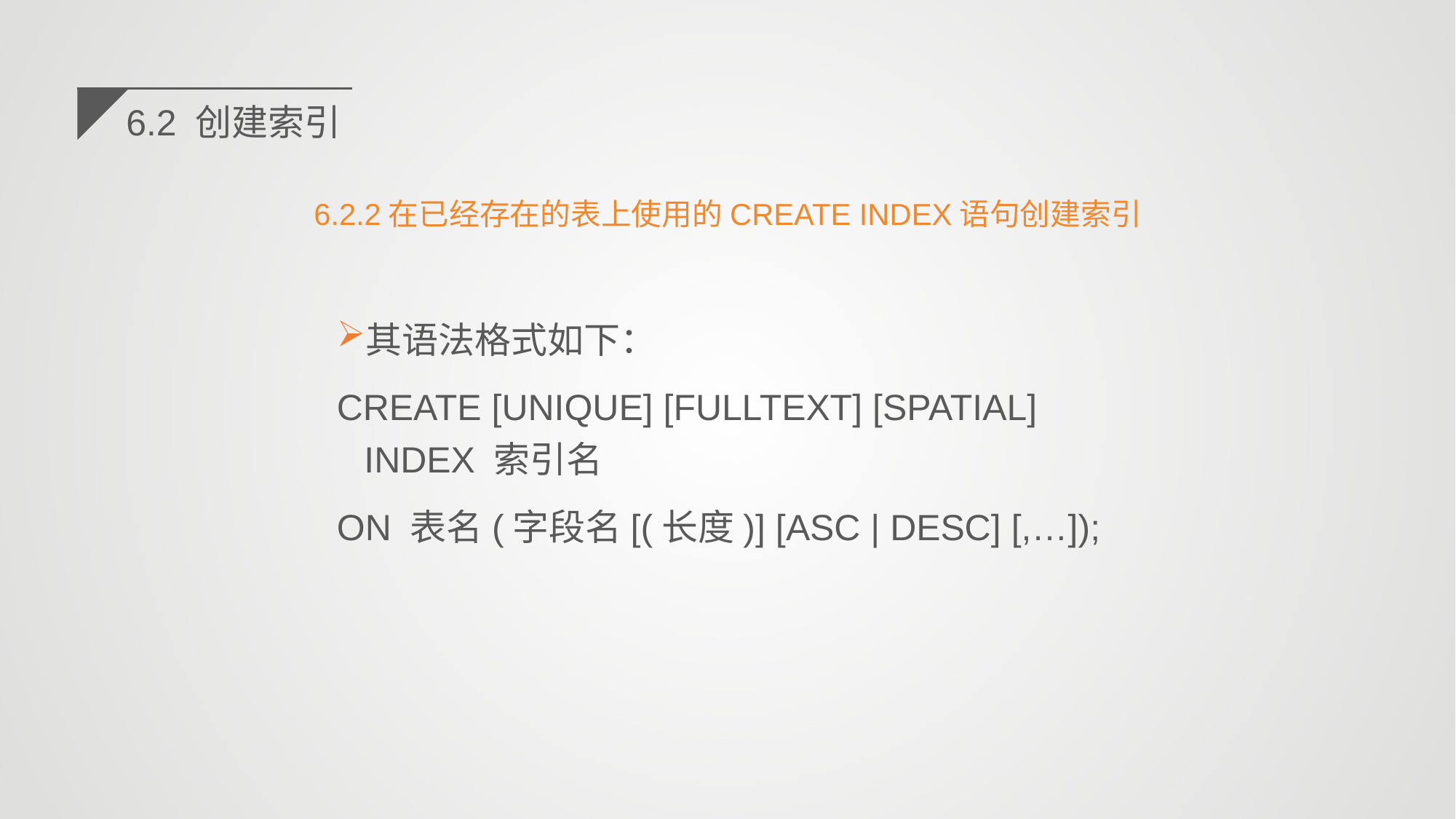

6.2 创建索引

6.2.2在已经存在的表上使用的CREATE INDEX语句创建索引

其语法格式如下：
CREATE [UNIQUE] [FULLTEXT] [SPATIAL] INDEX 索引名
ON 表名(字段名[(长度)] [ASC | DESC] [,…]);